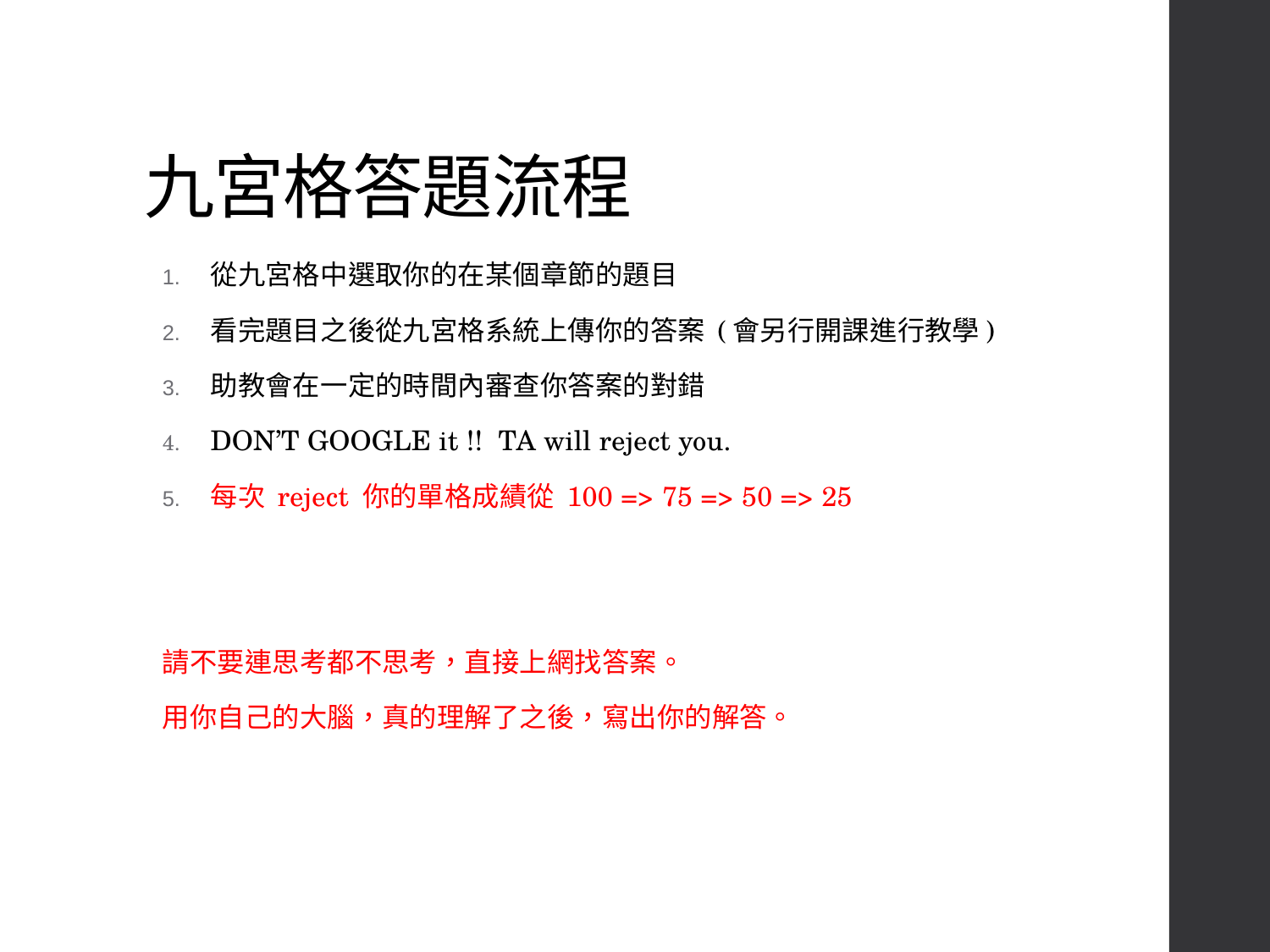

# 九宮格答題流程
從九宮格中選取你的在某個章節的題目
看完題目之後從九宮格系統上傳你的答案 (會另行開課進行教學)
助教會在一定的時間內審查你答案的對錯
DON’T GOOGLE it !!  TA will reject you.
每次 reject 你的單格成績從 100 => 75 => 50 => 25

請不要連思考都不思考，直接上網找答案。
用你自己的大腦，真的理解了之後，寫出你的解答。